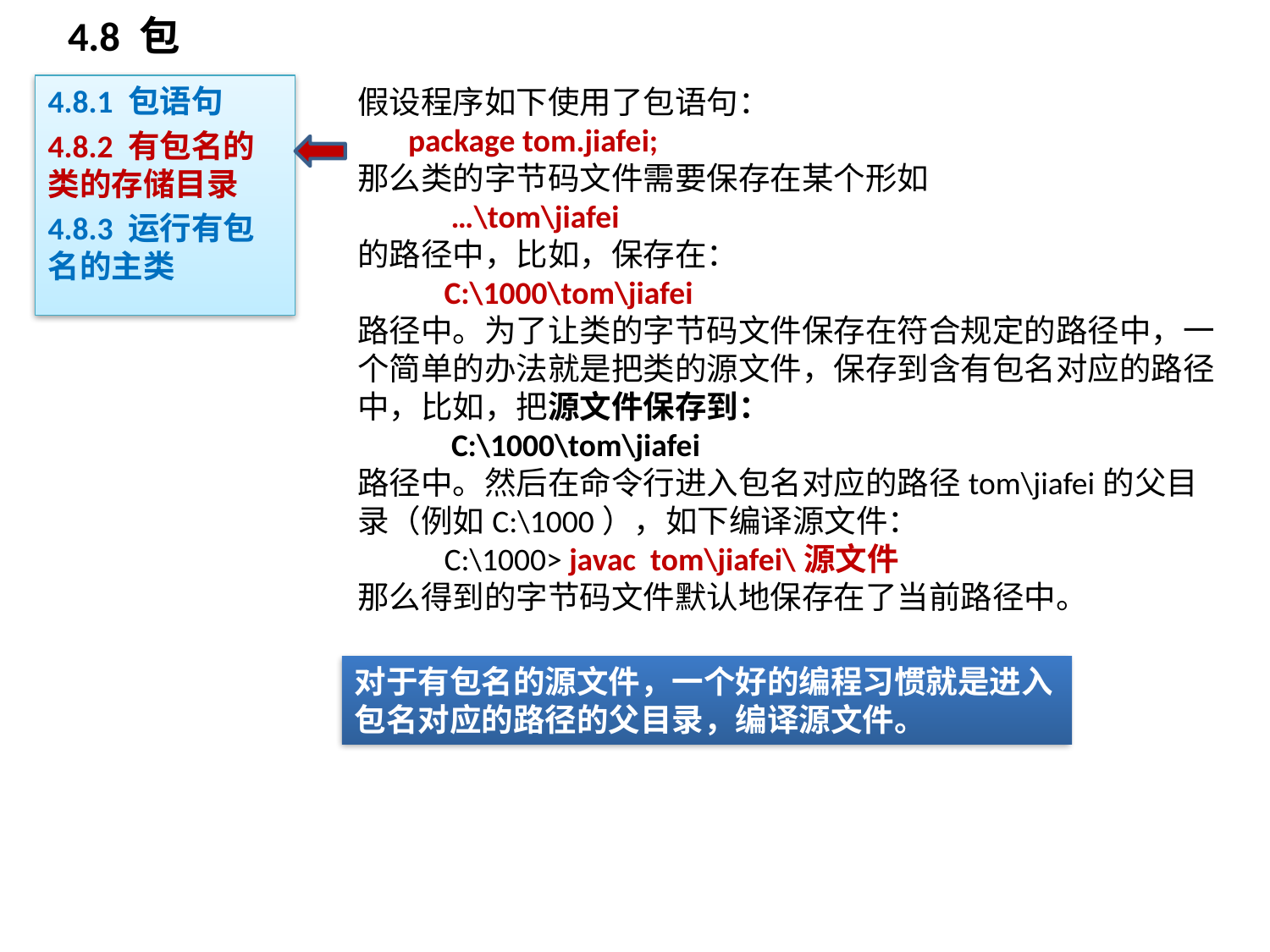

# 4.8 包
4.8.1 包语句
4.8.2 有包名的类的存储目录
4.8.3 运行有包名的主类
假设程序如下使用了包语句：
       package tom.jiafei;
那么类的字节码文件需要保存在某个形如
             …\tom\jiafei
的路径中，比如，保存在：
            C:\1000\tom\jiafei
路径中。为了让类的字节码文件保存在符合规定的路径中，一个简单的办法就是把类的源文件，保存到含有包名对应的路径中，比如，把源文件保存到：
             C:\1000\tom\jiafei
路径中。然后在命令行进入包名对应的路径tom\jiafei的父目录（例如C:\1000），如下编译源文件：
            C:\1000> javac  tom\jiafei\源文件
那么得到的字节码文件默认地保存在了当前路径中。

对于有包名的源文件，一个好的编程习惯就是进入包名对应的路径的父目录，编译源文件。